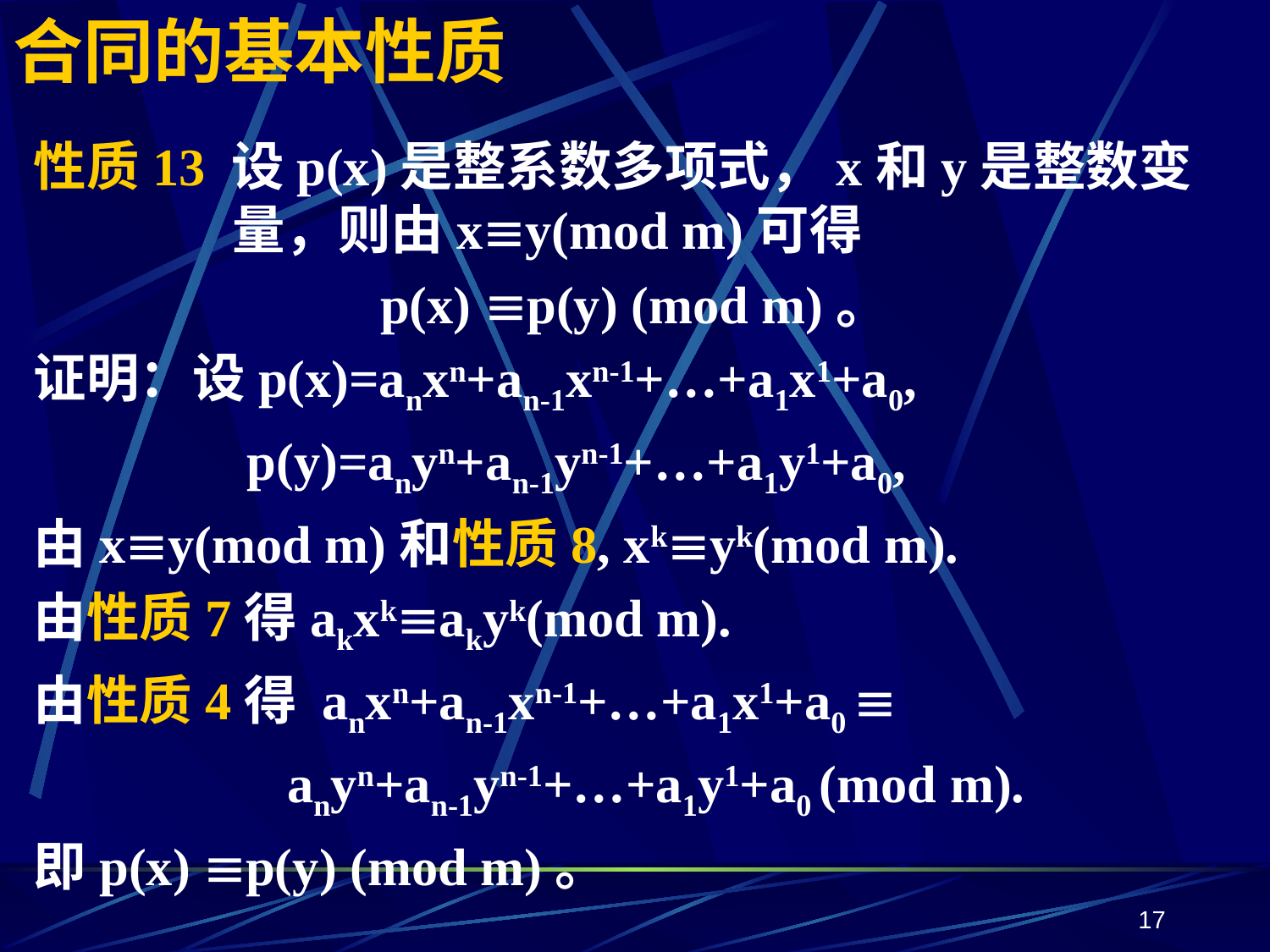

# 合同的基本性质
性质13 设p(x)是整系数多项式，x和y是整数变量，则由x≡y(mod m)可得
                          p(x) ≡p(y) (mod m)。
证明：设p(x)=anxn+an-1xn-1+…+a1x1+a0,
                p(y)=anyn+an-1yn-1+…+a1y1+a0,
由x≡y(mod m)和性质8, xk≡yk(mod m).
由性质7得akxk≡akyk(mod m).
由性质4得 anxn+an-1xn-1+…+a1x1+a0 ≡
                   anyn+an-1yn-1+…+a1y1+a0 (mod m).
即p(x) ≡p(y) (mod m)。

17